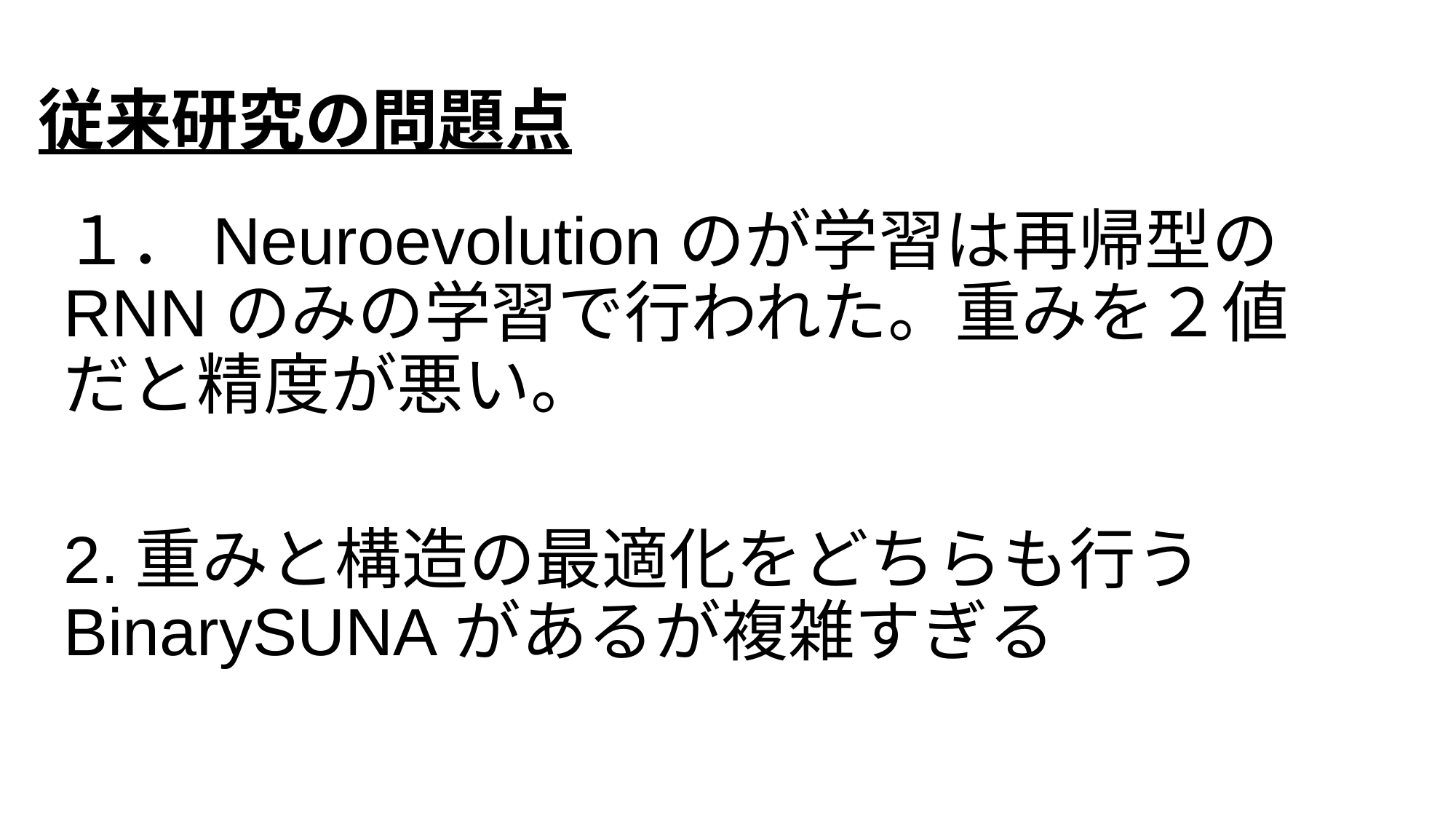

# 従来研究の問題点
１．Neuroevolutionのが学習は再帰型のRNNのみの学習で行われた。重みを２値だと精度が悪い。

2.重みと構造の最適化をどちらも行うBinarySUNAがあるが複雑すぎる